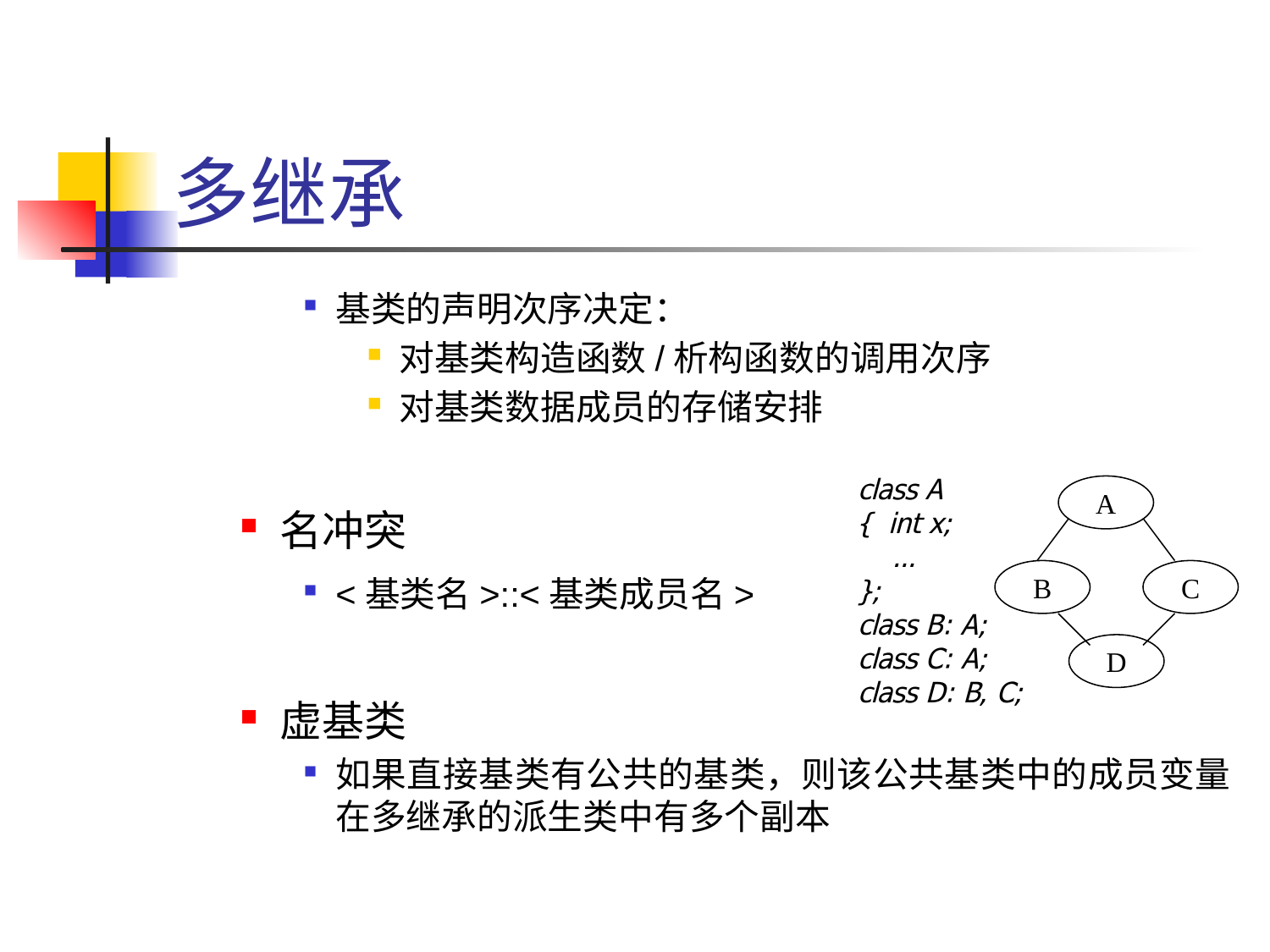

# 多继承
基类的声明次序决定：
对基类构造函数/析构函数的调用次序
对基类数据成员的存储安排

名冲突
<基类名>::<基类成员名>

虚基类
如果直接基类有公共的基类，则该公共基类中的成员变量在多继承的派生类中有多个副本
class A
{  int x;
    …
};
class B: A;
class C: A;
class D: B, C;
A

B
C

D